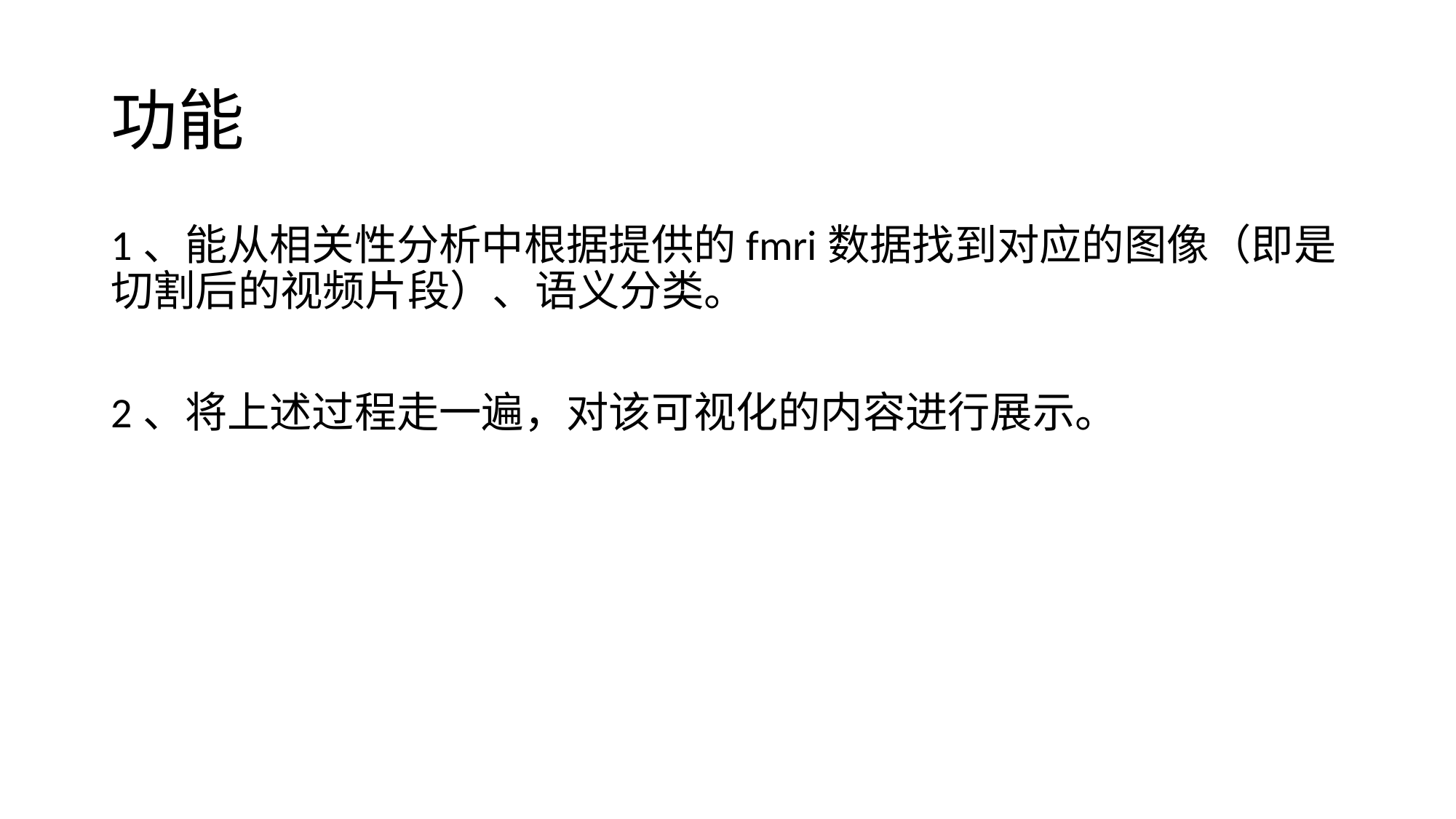

# 功能
1、能从相关性分析中根据提供的fmri数据找到对应的图像（即是切割后的视频片段）、语义分类。

2、将上述过程走一遍，对该可视化的内容进行展示。